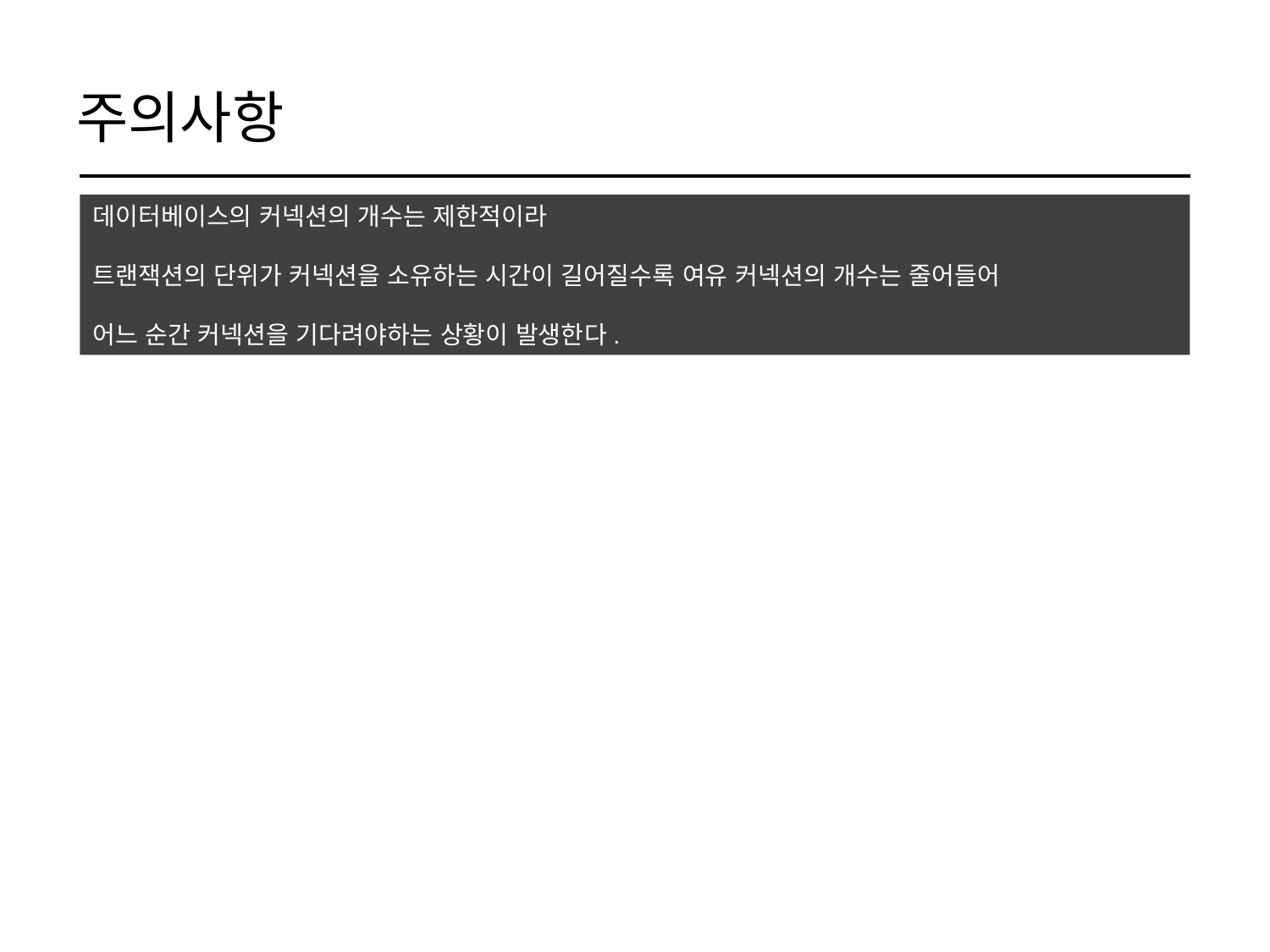

# 주의사항
데이터베이스의 커넥션의 개수는 제한적이라
트랜잭션의 단위가 커넥션을 소유하는 시간이 길어질수록 여유 커넥션의 개수는 줄어들어
어느 순간 커넥션을 기다려야하는 상황이 발생한다.